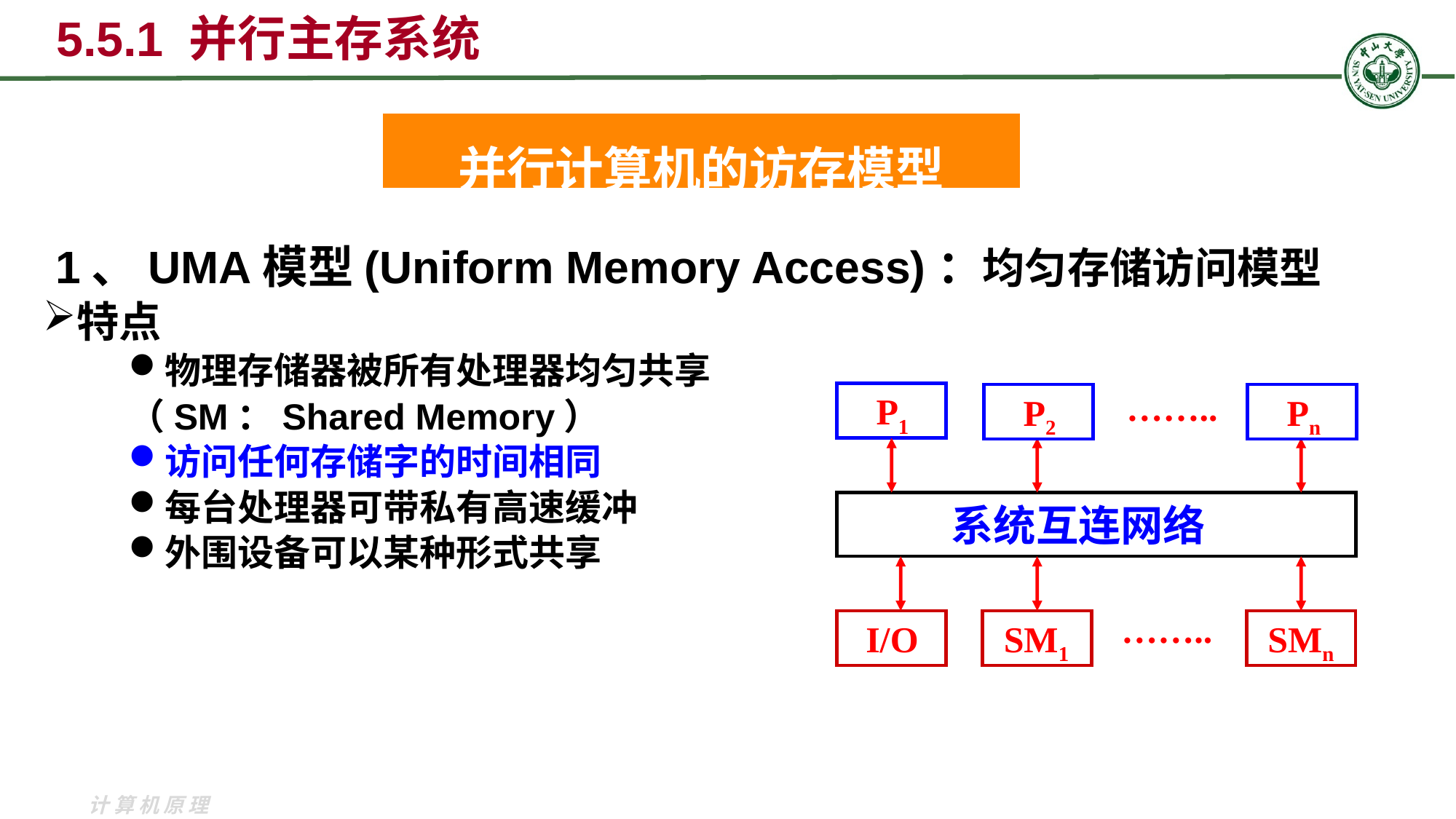

5.5.1 并行主存系统
并行计算机的访存模型
 1、UMA模型(Uniform Memory Access)：均匀存储访问模型
特点
物理存储器被所有处理器均匀共享
（SM：Shared Memory）
访问任何存储字的时间相同
每台处理器可带私有高速缓冲
外围设备可以某种形式共享
……..

P1

P2

Pn

系统互连网络

……..

I/O

SM1

SMn